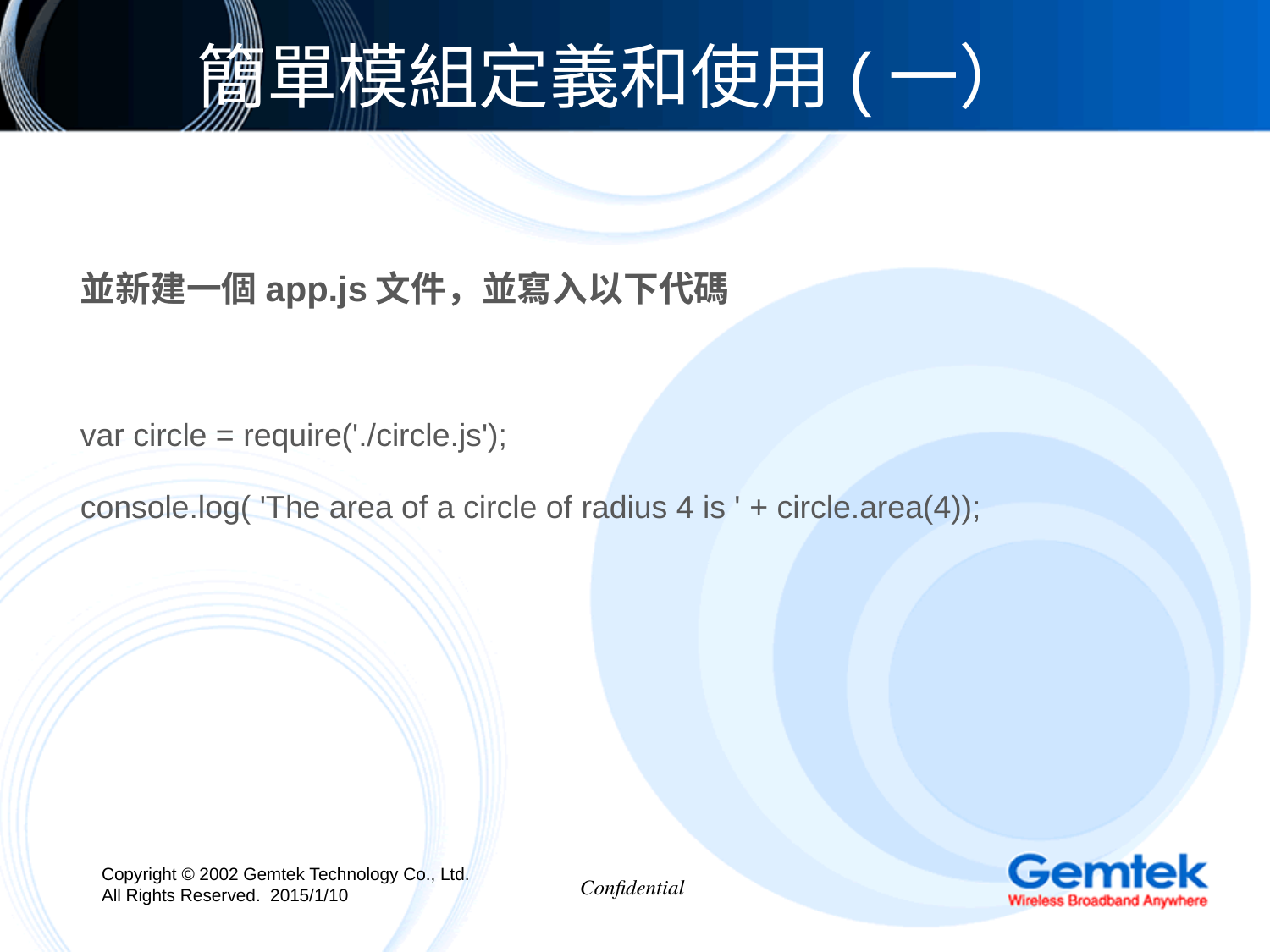

簡單模組定義和使用(一）

並新建一個app.js文件，並寫入以下代碼

var circle = require('./circle.js');
console.log( 'The area of a circle of radius 4 is ' + circle.area(4));